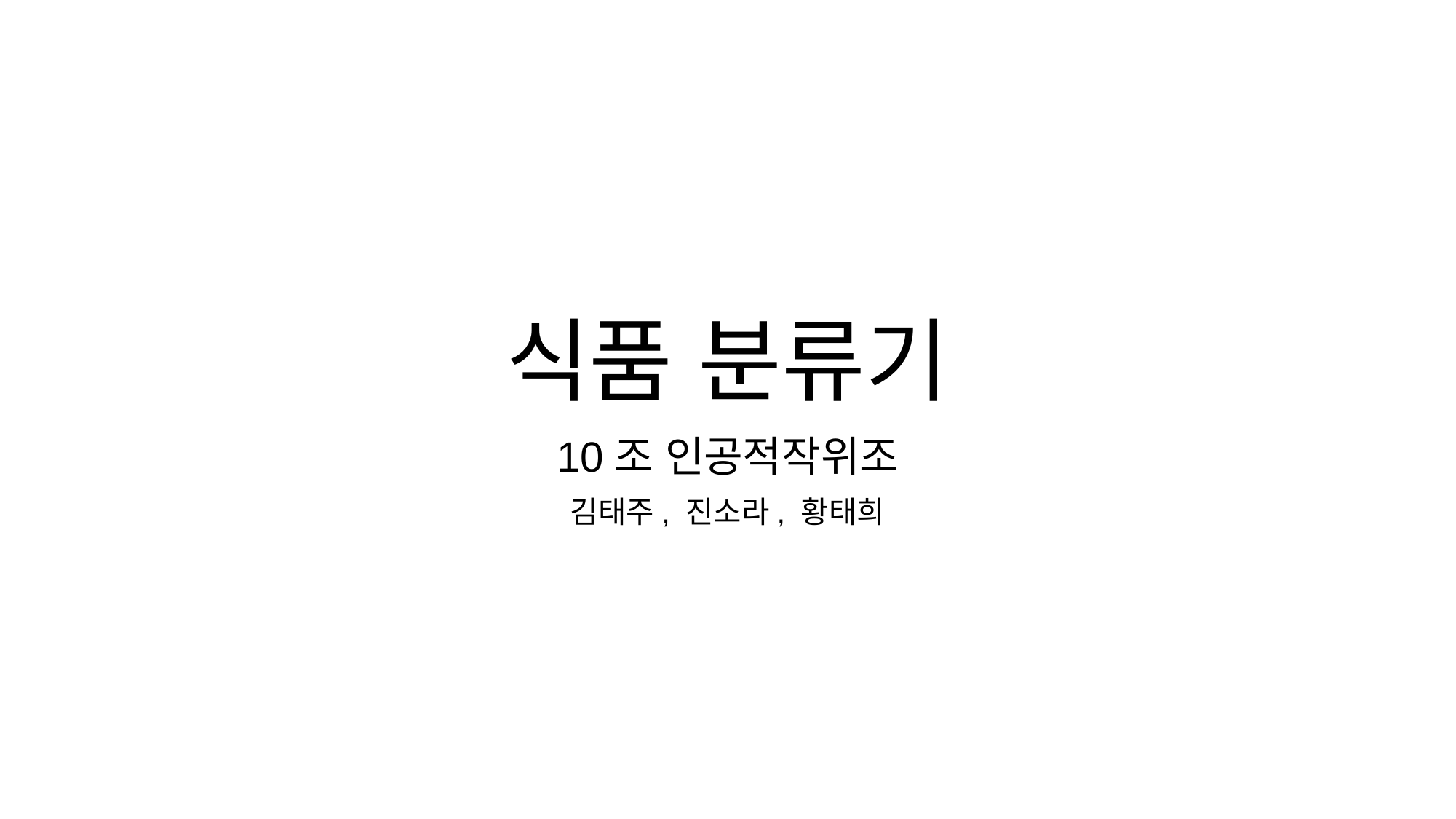

# 식품 분류기
10조 인공적작위조
김태주, 진소라, 황태희